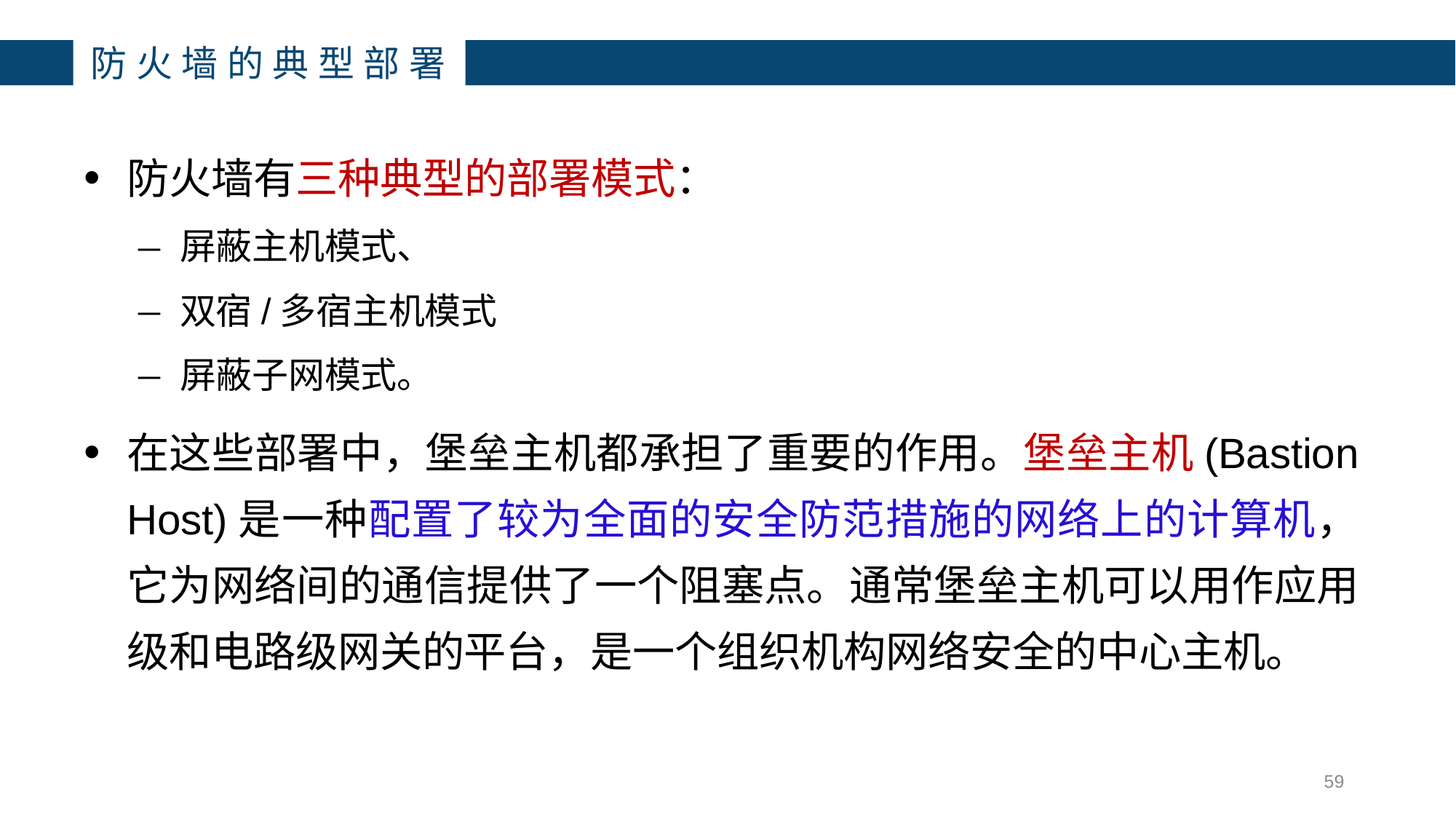

防火墙的典型部署

防火墙有三种典型的部署模式：
屏蔽主机模式、
双宿/多宿主机模式
屏蔽子网模式。
在这些部署中，堡垒主机都承担了重要的作用。堡垒主机(Bastion Host)是一种配置了较为全面的安全防范措施的网络上的计算机，它为网络间的通信提供了一个阻塞点。通常堡垒主机可以用作应用级和电路级网关的平台，是一个组织机构网络安全的中心主机。
59